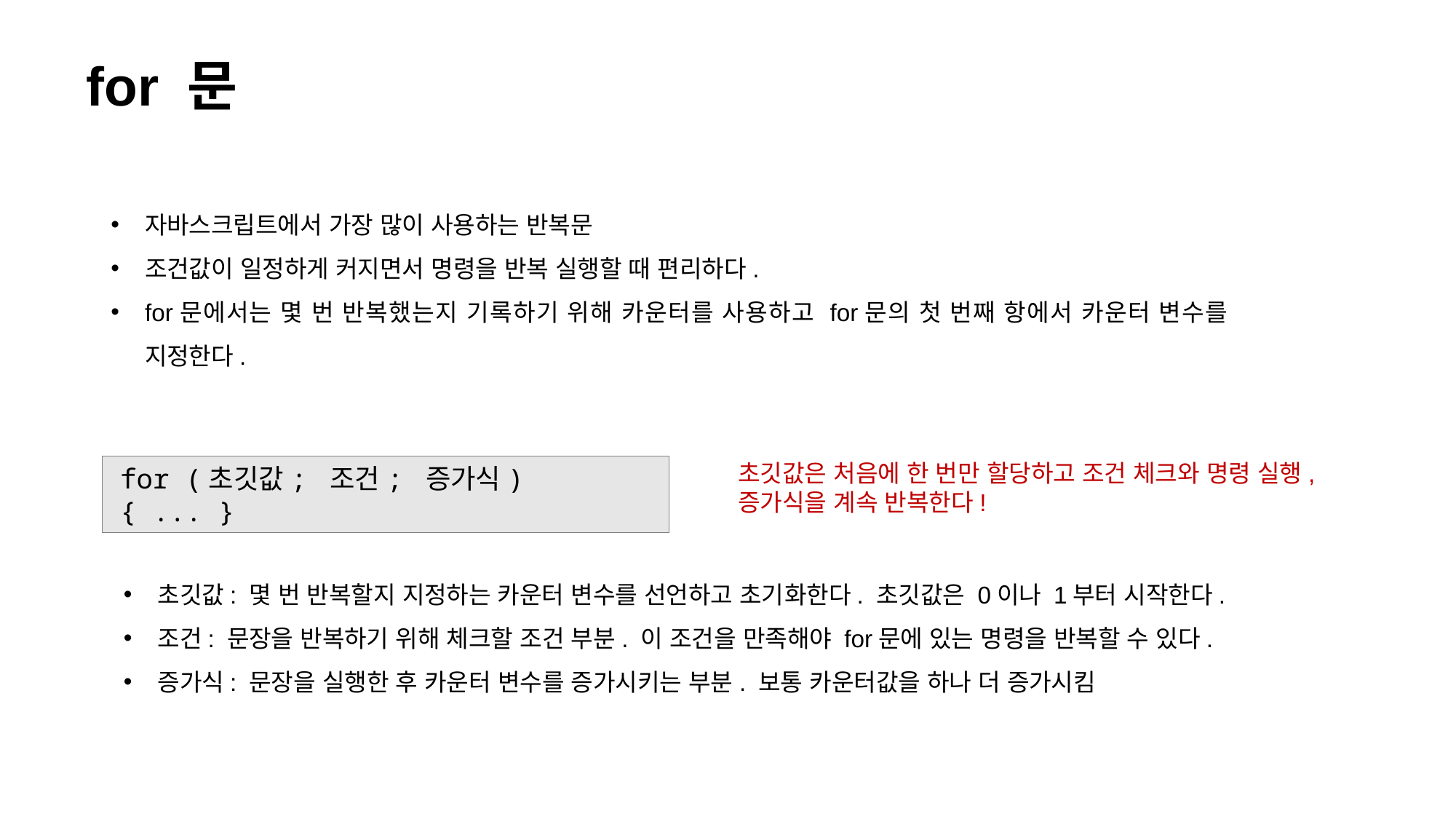

# for 문
자바스크립트에서 가장 많이 사용하는 반복문
조건값이 일정하게 커지면서 명령을 반복 실행할 때 편리하다.
for문에서는 몇 번 반복했는지 기록하기 위해 카운터를 사용하고 for문의 첫 번째 항에서 카운터 변수를 지정한다.
초깃값은 처음에 한 번만 할당하고 조건 체크와 명령 실행, 증가식을 계속 반복한다!
for (초깃값; 조건; 증가식) { ... }
초깃값: 몇 번 반복할지 지정하는 카운터 변수를 선언하고 초기화한다. 초깃값은 0이나 1부터 시작한다.
조건: 문장을 반복하기 위해 체크할 조건 부분. 이 조건을 만족해야 for문에 있는 명령을 반복할 수 있다.
증가식: 문장을 실행한 후 카운터 변수를 증가시키는 부분. 보통 카운터값을 하나 더 증가시킴